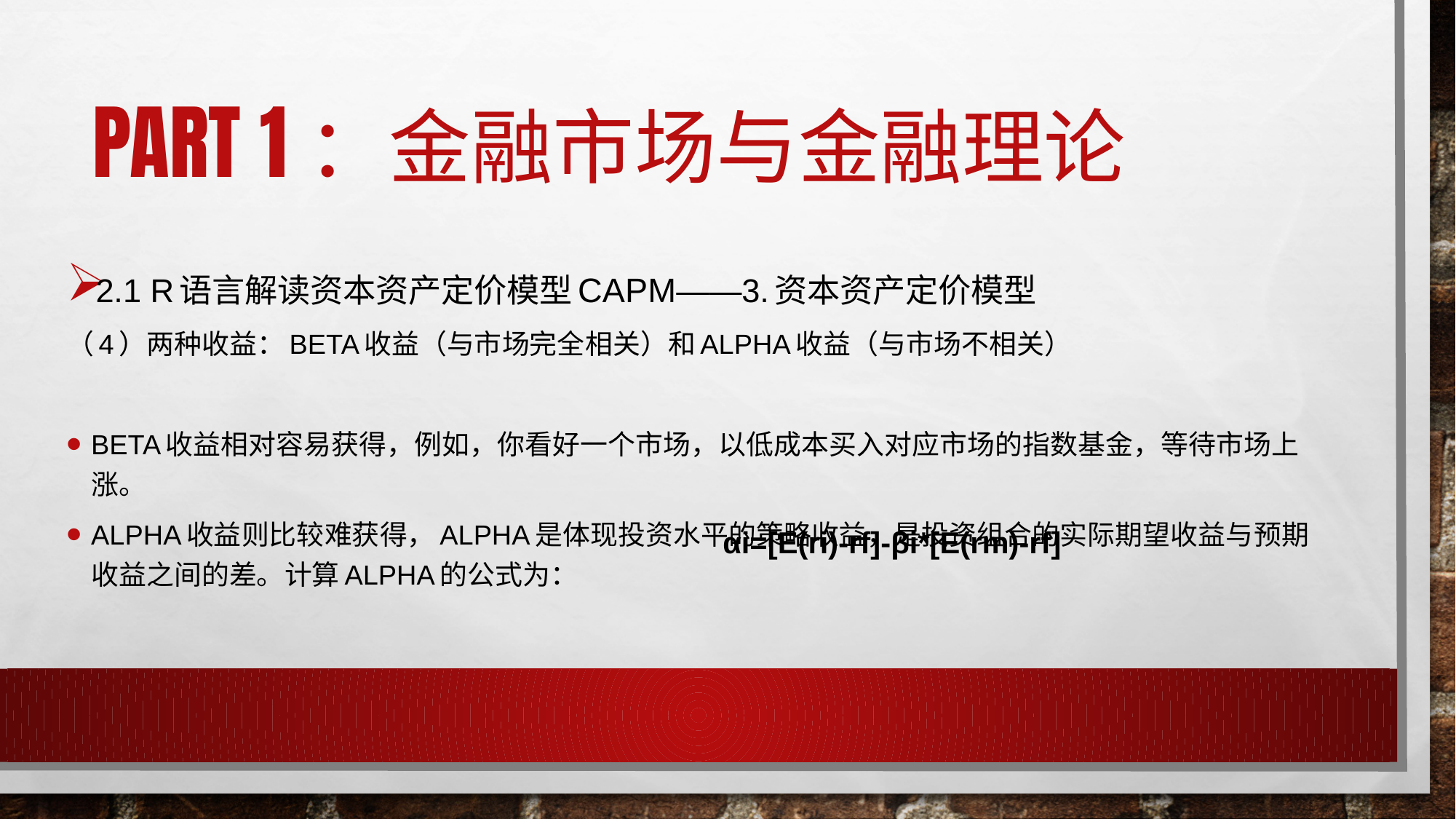

# Part 1：金融市场与金融理论
2.1 R语言解读资本资产定价模型CAPM——3.资本资产定价模型
（4）两种收益：beta收益（与市场完全相关）和alpha收益（与市场不相关）

beta收益相对容易获得，例如，你看好⼀个市场，以低成本买入对应市场的指数基金，等待市场上涨。
alpha收益则⽐较难获得，alpha是体现投资水平的策略收益，是投资组合的实际期望收益与预期收益之间的差。计算alpha的公式为：

αi=[E(ri)-rf]-βi*[E(rm)-rf]